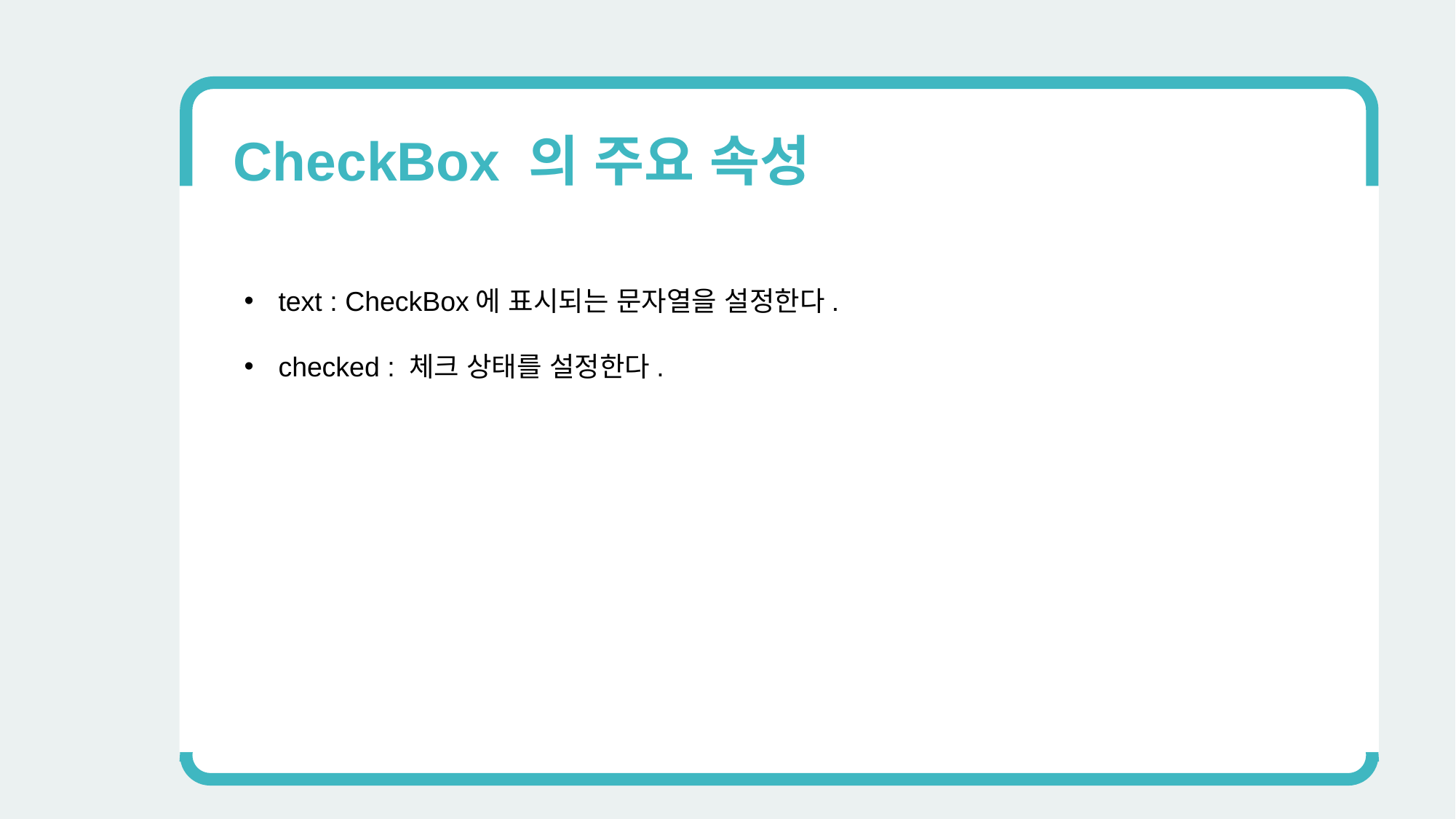

CheckBox 의 주요 속성

text : CheckBox에 표시되는 문자열을 설정한다.
checked : 체크 상태를 설정한다.